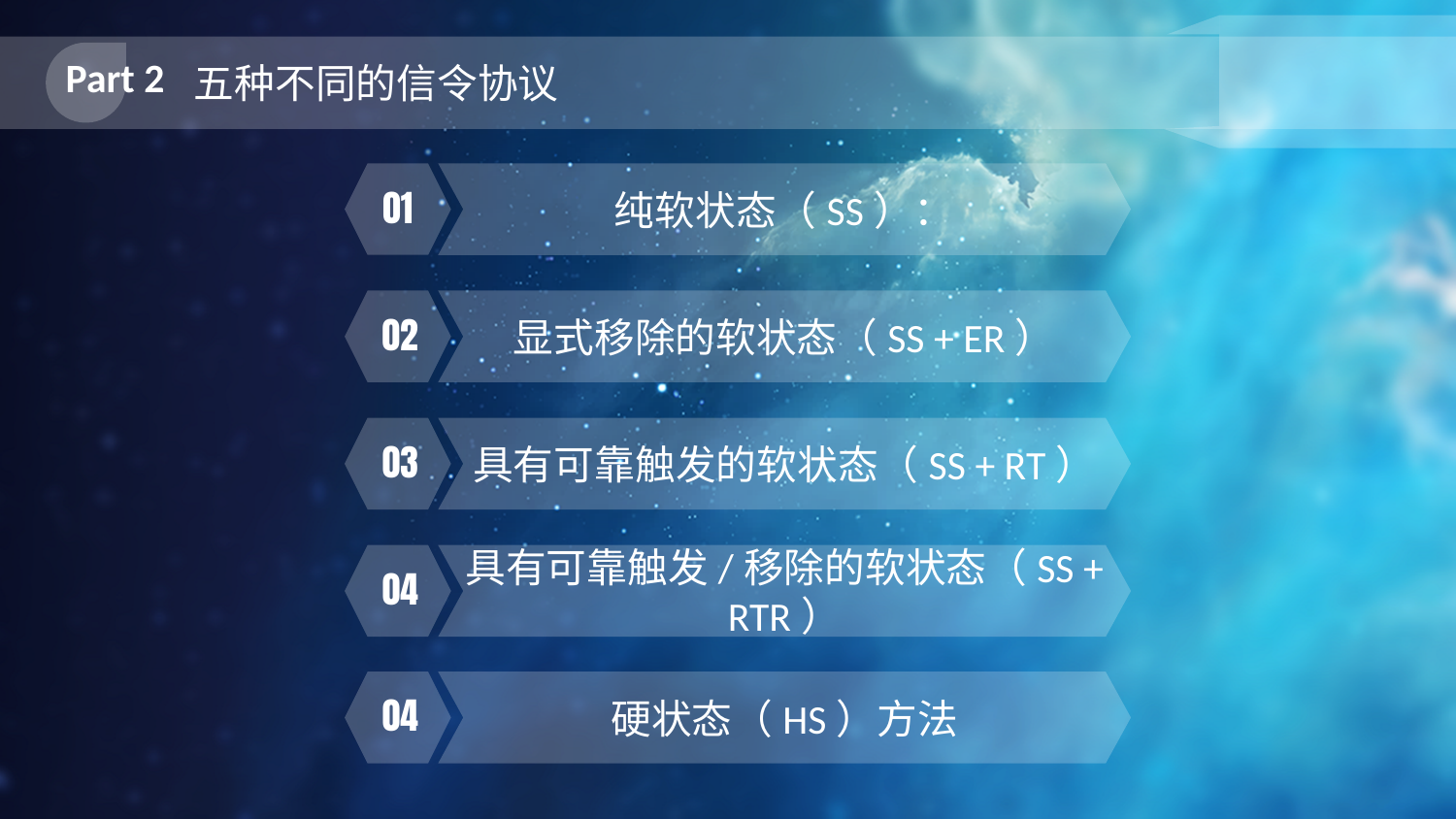

Part 2
五种不同的信令协议

01
纯软状态（SS）：

02
显式移除的软状态（SS + ER）

03
具有可靠触发的软状态（SS + RT）

04
具有可靠触发/移除的软状态（SS + RTR）

04
硬状态（HS）方法